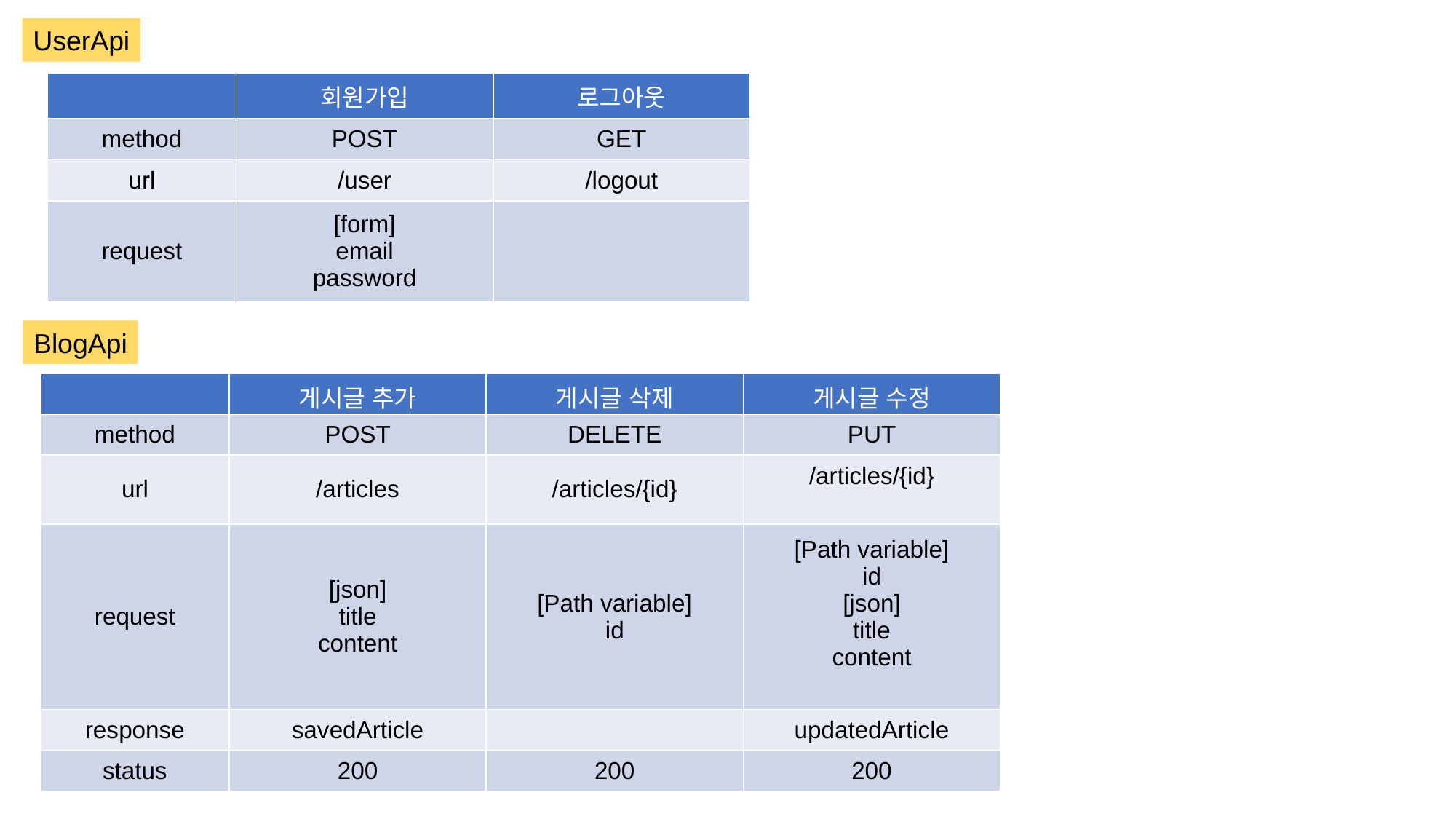

UserApi
|  | 회원가입 | 로그아웃 |
| --- | --- | --- |
| method | POST | GET |
| url | /user | /logout |
| request | [form] email password |  |
BlogApi
|  | 게시글 추가 | 게시글 삭제 | 게시글 수정 |
| --- | --- | --- | --- |
| method | POST | DELETE | PUT |
| url | /articles | /articles/{id} | /articles/{id} |
| request | [json] title content | [Path variable] id | [Path variable] id [json] title content |
| response | savedArticle |  | updatedArticle |
| status | 200 | 200 | 200 |